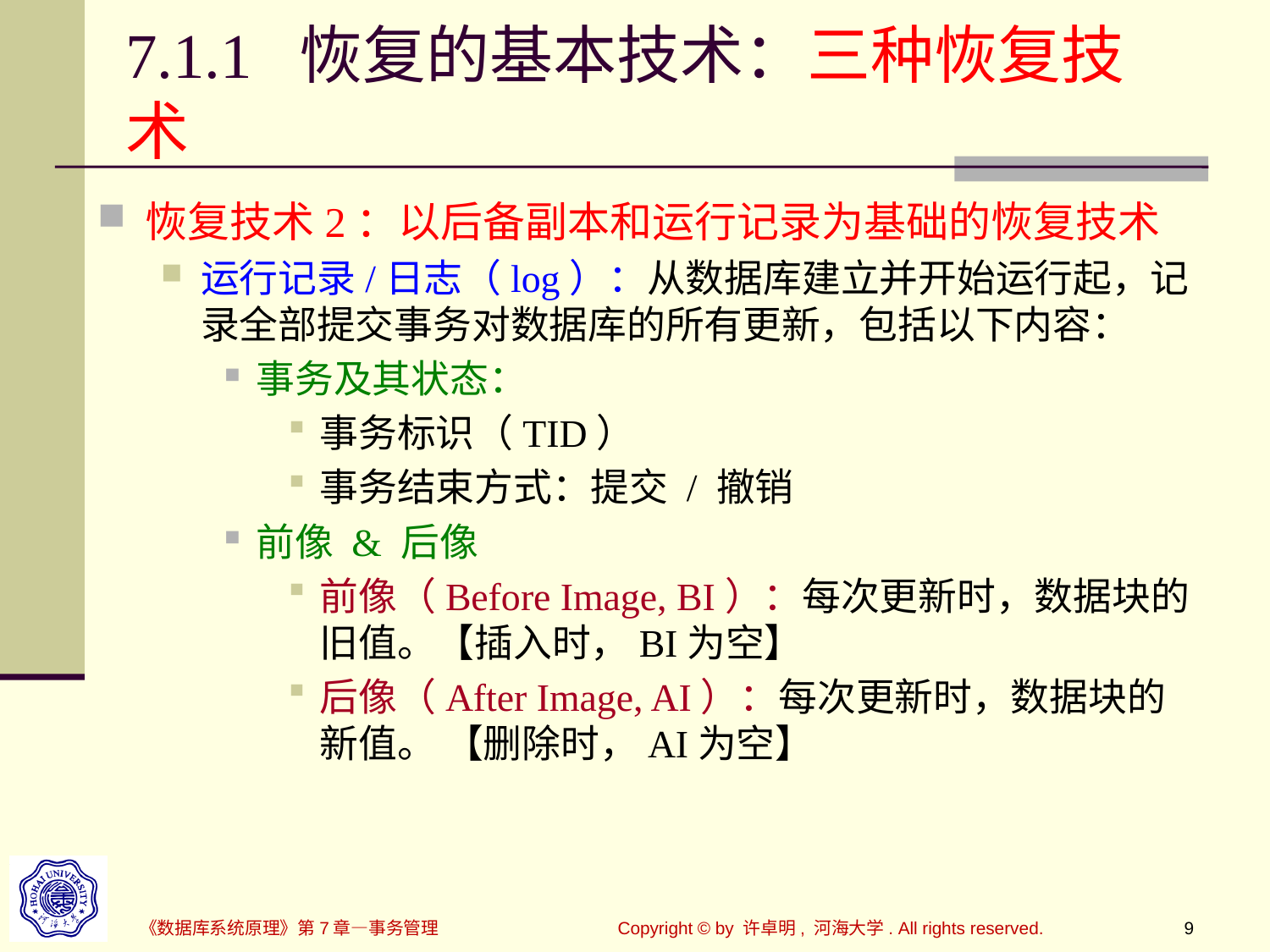

# 7.1.1  恢复的基本技术：三种恢复技术
恢复技术2：以后备副本和运行记录为基础的恢复技术
运行记录/日志（log）：从数据库建立并开始运行起，记录全部提交事务对数据库的所有更新，包括以下内容：
事务及其状态：
事务标识（TID）
事务结束方式：提交 / 撤销
前像 & 后像
前像（Before Image, BI）：每次更新时，数据块的旧值。【插入时，BI为空】
后像（After Image, AI）：每次更新时，数据块的新值。 【删除时，AI为空】
《数据库系统原理》第7章—事务管理
Copyright © by 许卓明, 河海大学. All rights reserved.
9